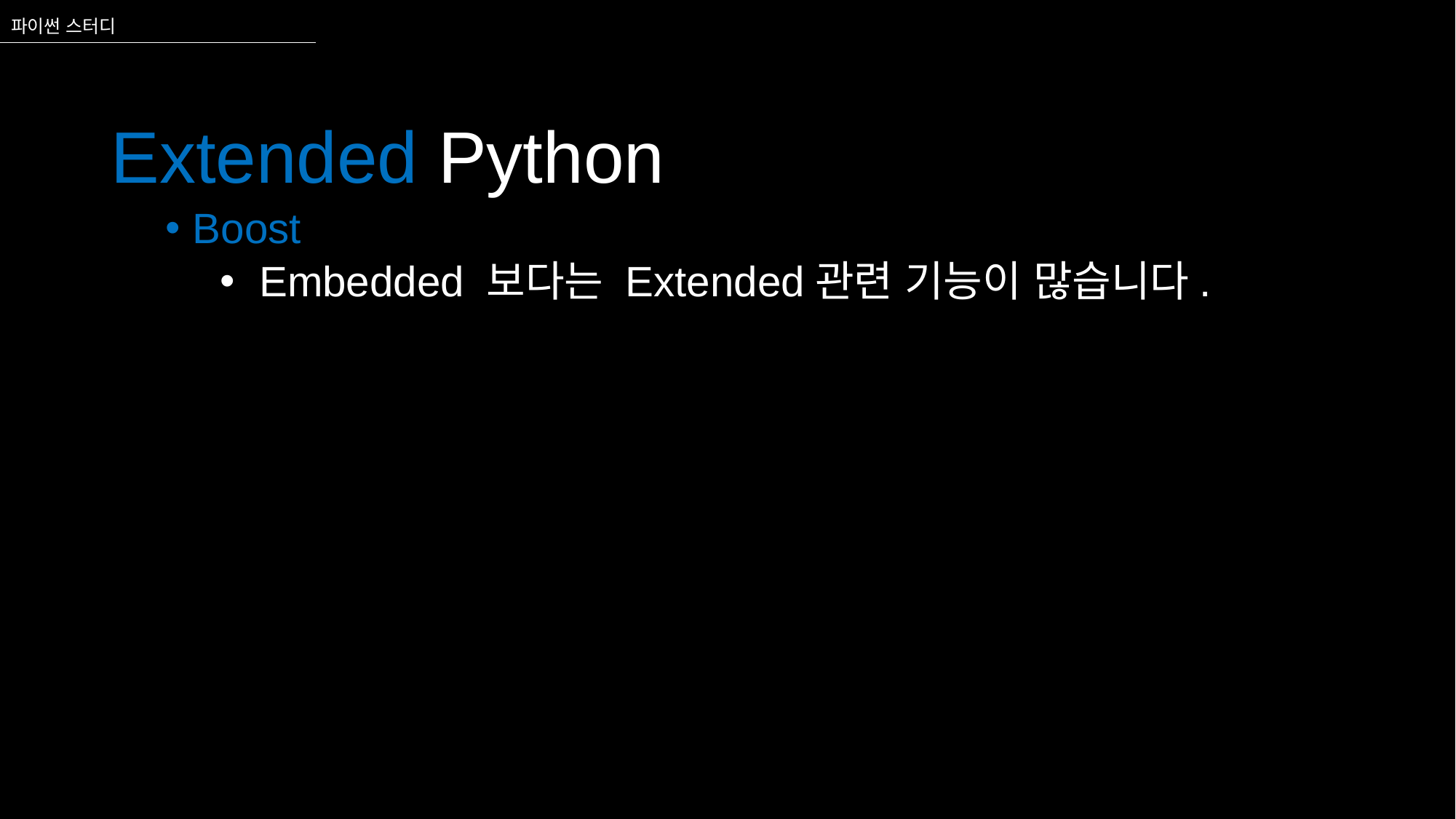

파이썬 스터디
Extended Python
Boost
 Embedded 보다는 Extended관련 기능이 많습니다.